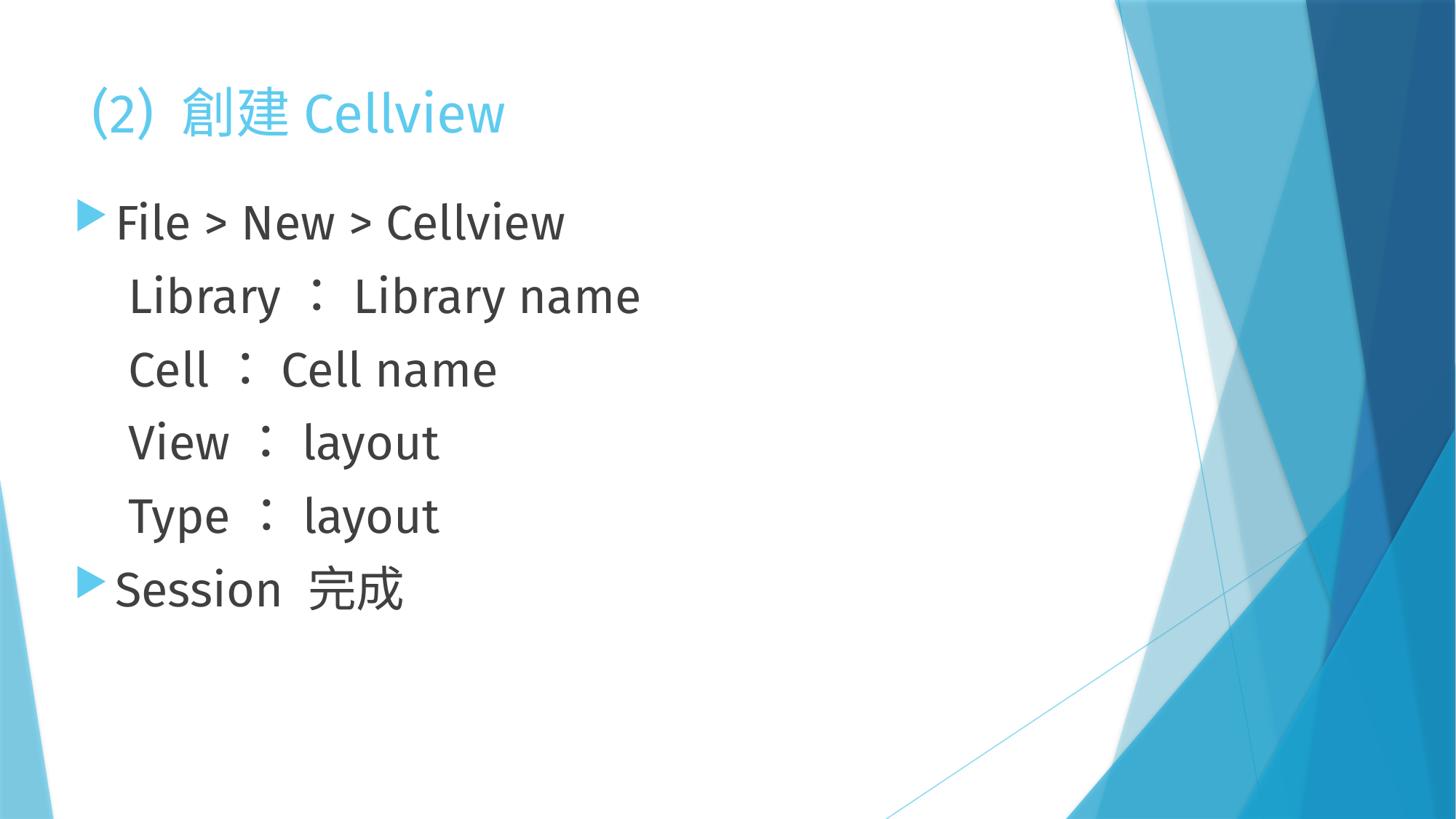

# (2) 創建Cellview
File > New > Cellview
Library：Library name
Cell：Cell name
View：layout
Type：layout
Session 完成